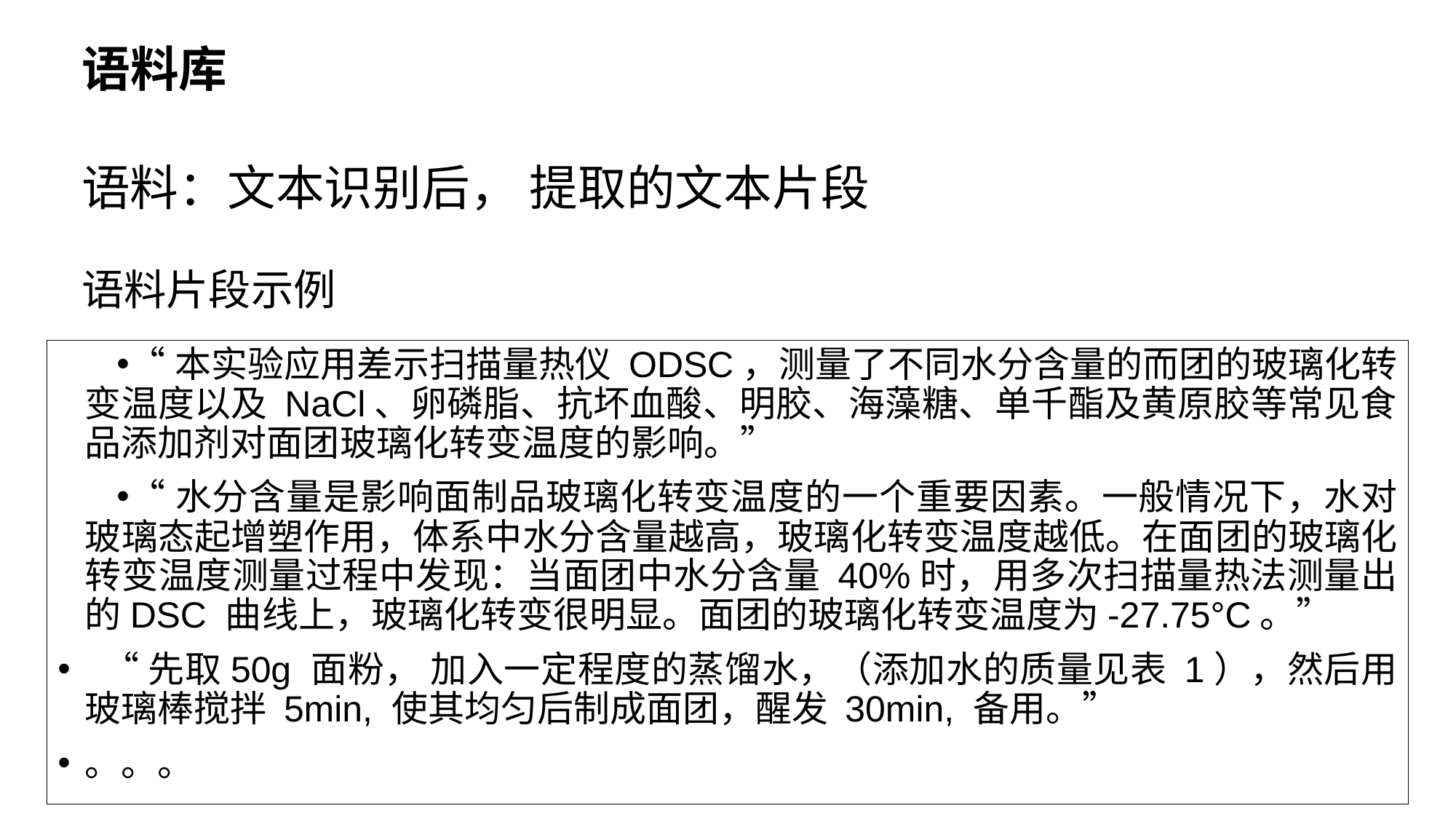

# 语料库
语料：文本识别后， 提取的文本片段
语料片段示例
“本实验应用差示扫描量热仪 ODSC，测量了不同水分含量的而团的玻璃化转变温度以及 NaCl、卵磷脂、抗坏血酸、明胶、海藻糖、单千酯及黄原胶等常见食品添加剂对面团玻璃化转变温度的影响。”
“水分含量是影响面制品玻璃化转变温度的一个重要因素。一般情况下，水对玻璃态起增塑作用，体系中水分含量越高，玻璃化转变温度越低。在面团的玻璃化转变温度测量过程中发现：当面团中水分含量 40%时，用多次扫描量热法测量出的DSC 曲线上，玻璃化转变很明显。面团的玻璃化转变温度为-27.75°C。”
  “先取50g 面粉， 加入一定程度的蒸馏水，（添加水的质量见表 1），然后用玻璃棒搅拌 5min, 使其均匀后制成面团，醒发 30min, 备用。”
。。。